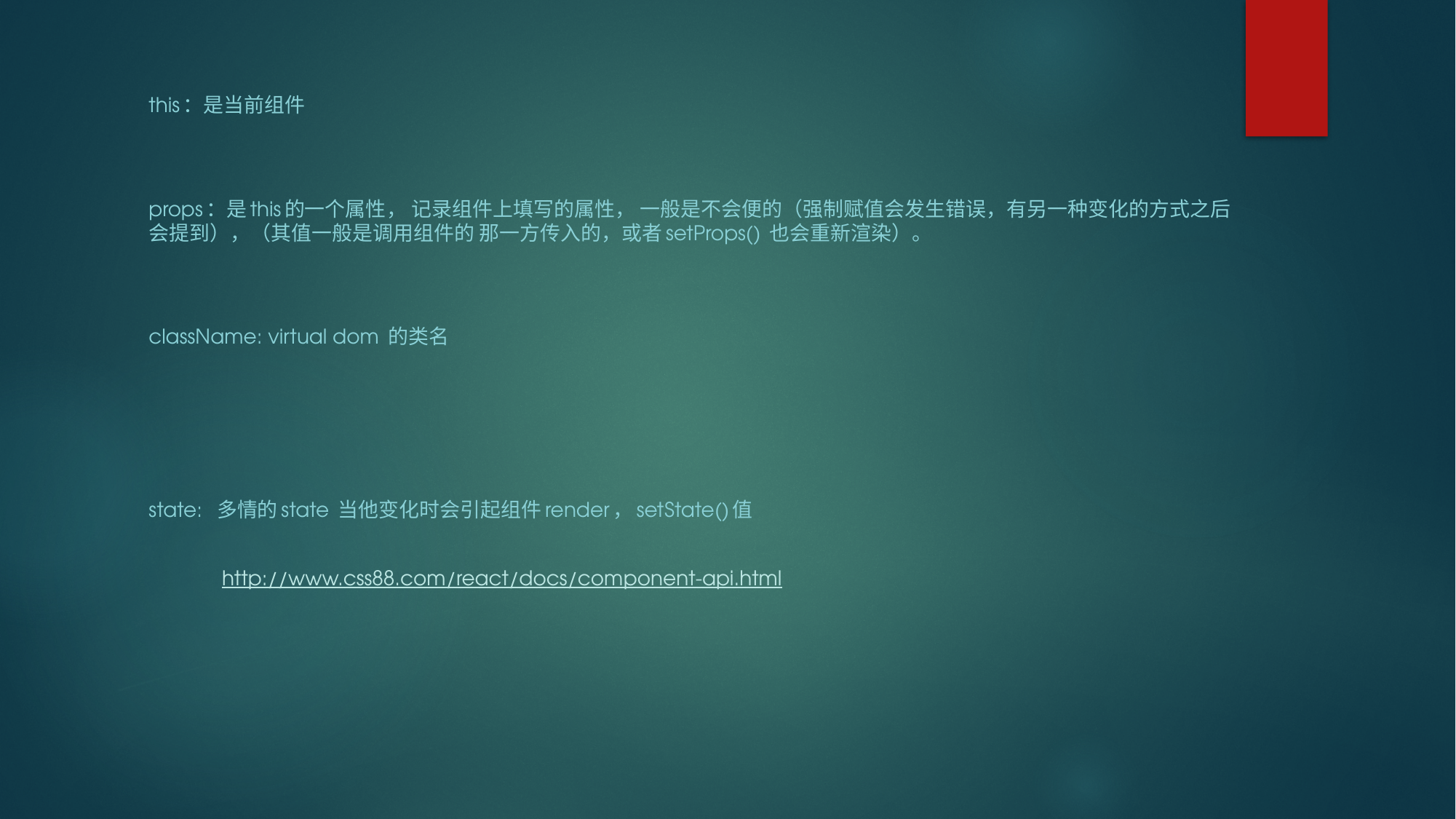

this：是当前组件

props：是this的一个属性， 记录组件上填写的属性， 一般是不会便的（强制赋值会发生错误，有另一种变化的方式之后会提到），（其值一般是调用组件的 那一方传入的，或者setProps() 也会重新渲染）。

className: virtual dom 的类名

state:  多情的state 当他变化时会引起组件render，setState()值

			http://www.css88.com/react/docs/component-api.html